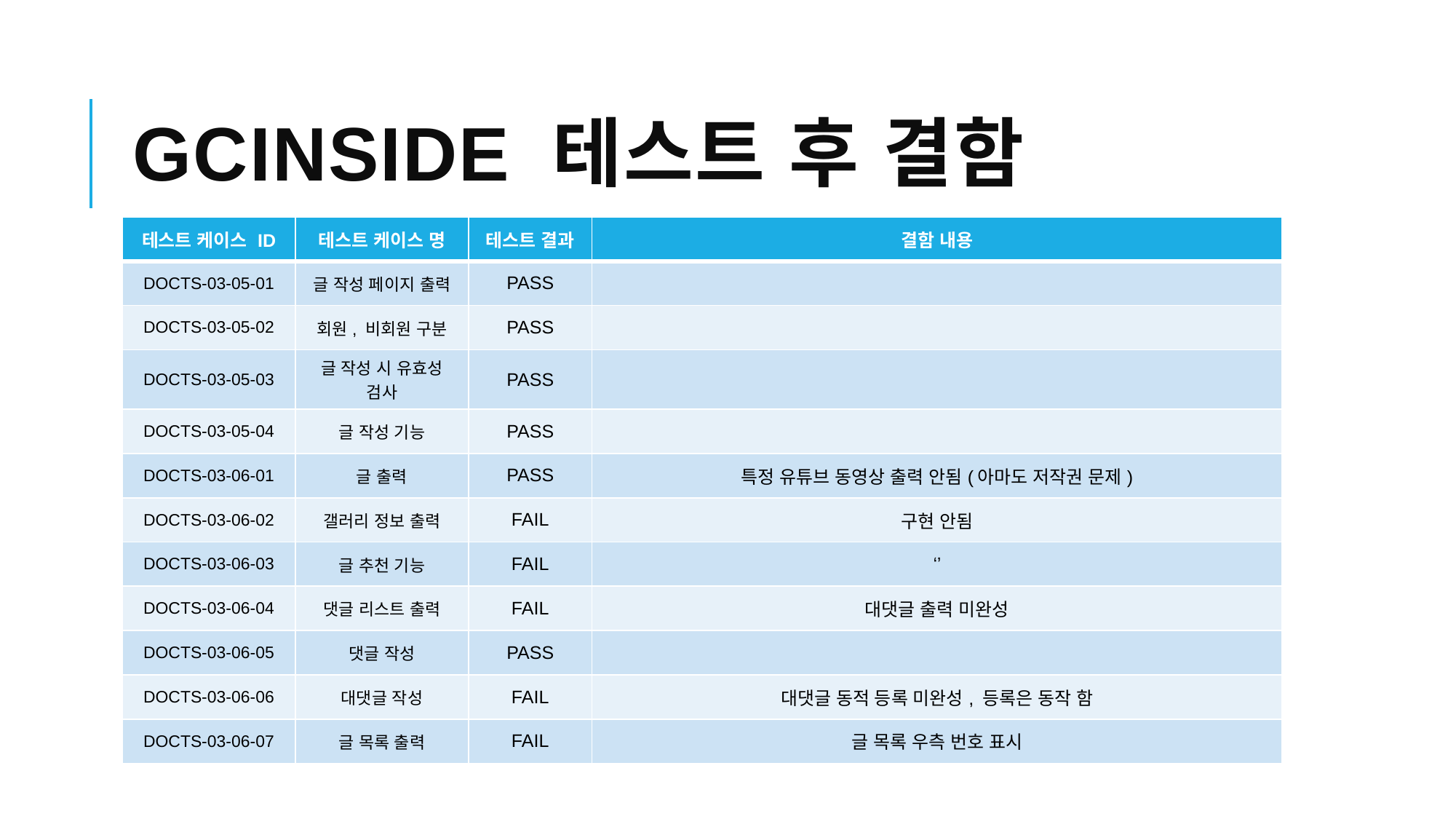

# GCInside 테스트 후 결함
| 테스트 케이스 ID | 테스트 케이스 명 | 테스트 결과 | 결함 내용 |
| --- | --- | --- | --- |
| DOCTS-03-05-01 | 글 작성 페이지 출력 | PASS |  |
| DOCTS-03-05-02 | 회원, 비회원 구분 | PASS |  |
| DOCTS-03-05-03 | 글 작성 시 유효성 검사 | PASS |  |
| DOCTS-03-05-04 | 글 작성 기능 | PASS |  |
| DOCTS-03-06-01 | 글 출력 | PASS | 특정 유튜브 동영상 출력 안됨(아마도 저작권 문제) |
| DOCTS-03-06-02 | 갤러리 정보 출력 | FAIL | 구현 안됨 |
| DOCTS-03-06-03 | 글 추천 기능 | FAIL | ‘’ |
| DOCTS-03-06-04 | 댓글 리스트 출력 | FAIL | 대댓글 출력 미완성 |
| DOCTS-03-06-05 | 댓글 작성 | PASS |  |
| DOCTS-03-06-06 | 대댓글 작성 | FAIL | 대댓글 동적 등록 미완성, 등록은 동작 함 |
| DOCTS-03-06-07 | 글 목록 출력 | FAIL | 글 목록 우측 번호 표시 |